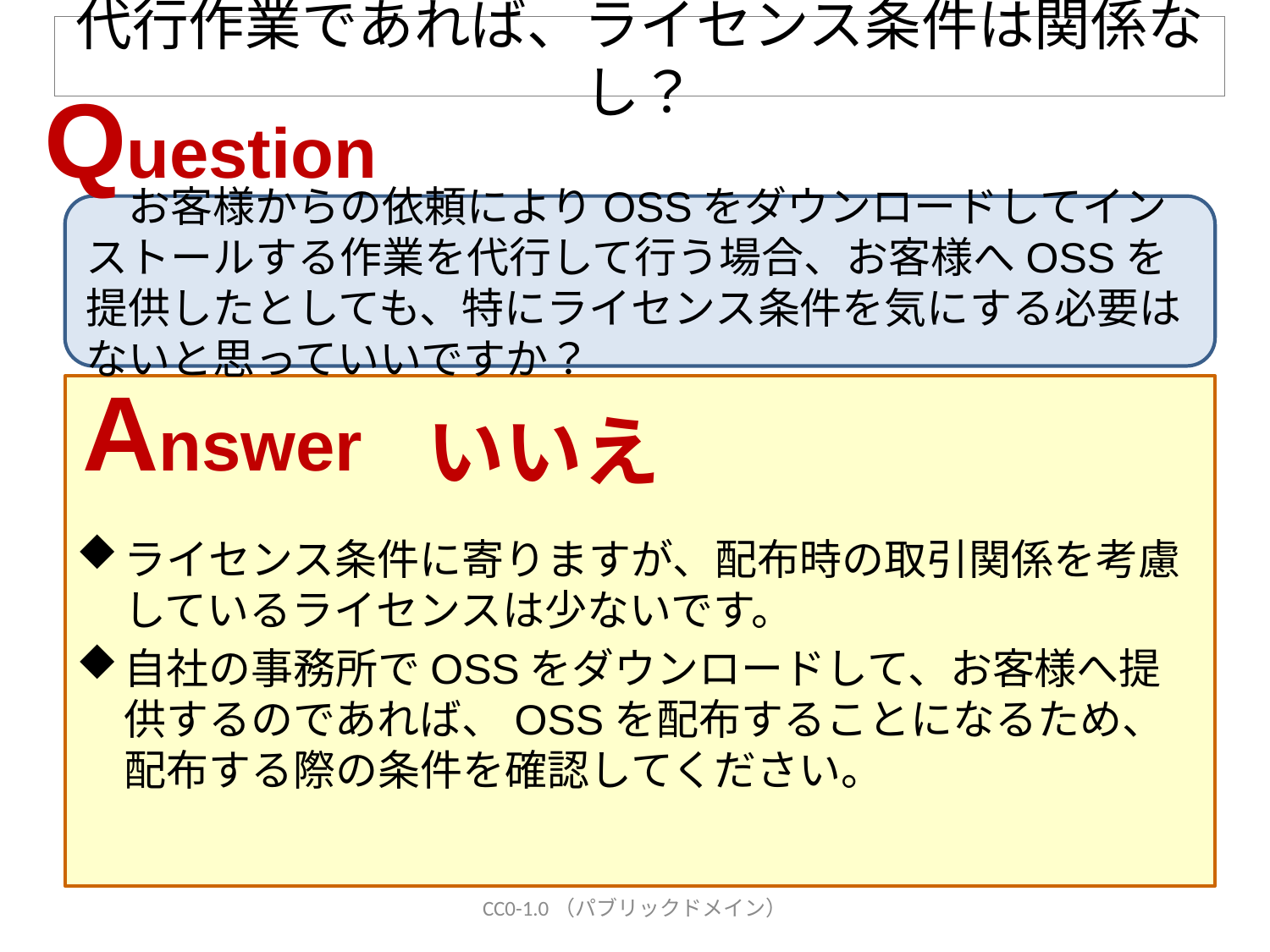

# 代行作業であれば、ライセンス条件は関係なし？
Question
　お客様からの依頼によりOSSをダウンロードしてインストールする作業を代行して行う場合、お客様へOSSを提供したとしても、特にライセンス条件を気にする必要はないと思っていいですか？
Answer

いいえ
ライセンス条件に寄りますが、配布時の取引関係を考慮しているライセンスは少ないです。
自社の事務所でOSSをダウンロードして、お客様へ提供するのであれば、OSSを配布することになるため、配布する際の条件を確認してください。
CC0-1.0（パブリックドメイン）